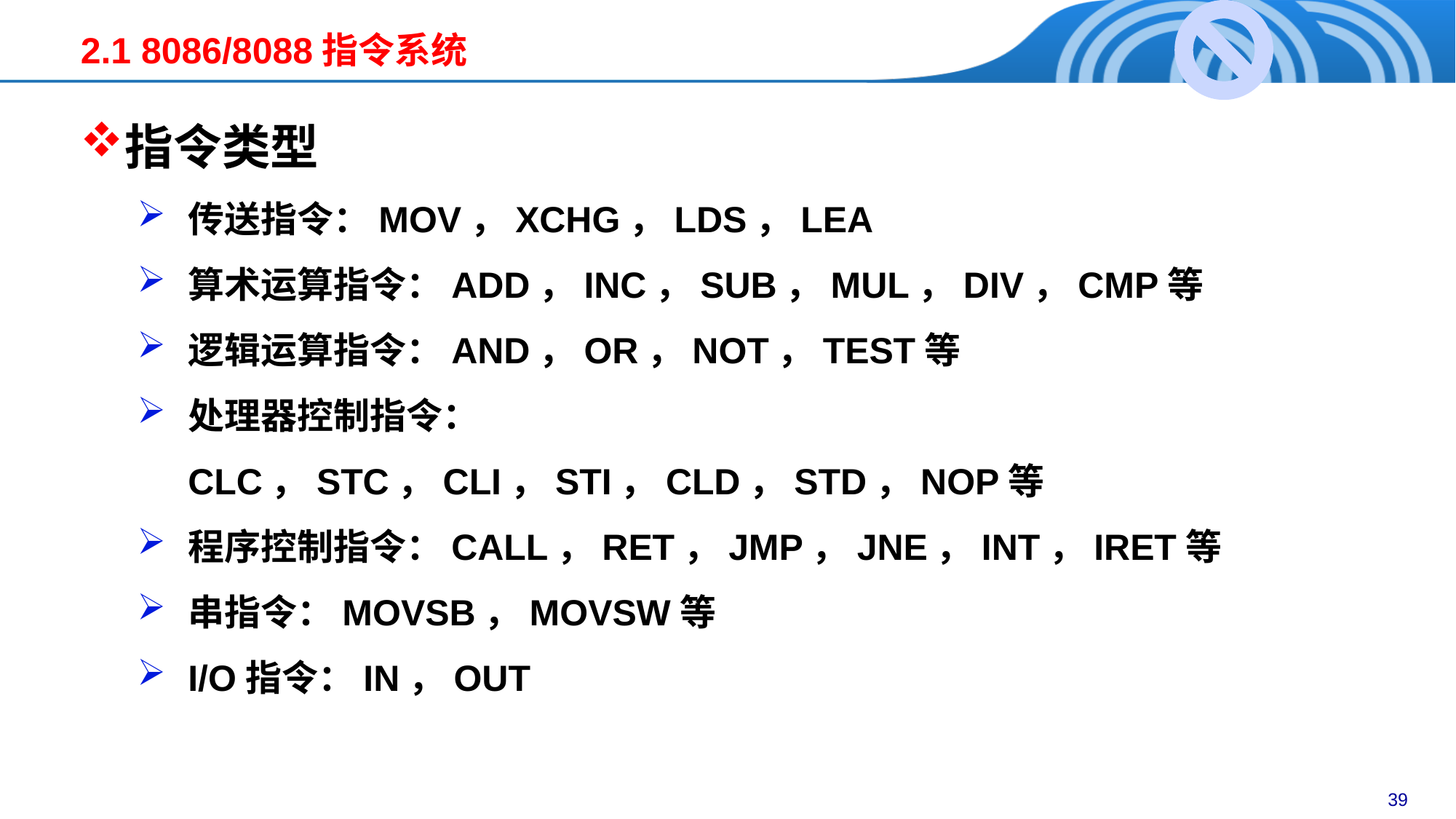

2.1 8086/8088指令系统
指令类型
传送指令：MOV，XCHG，LDS，LEA
算术运算指令：ADD，INC，SUB，MUL，DIV，CMP等
逻辑运算指令：AND，OR，NOT，TEST等
处理器控制指令：CLC，STC，CLI，STI，CLD，STD，NOP等
程序控制指令：CALL，RET，JMP，JNE，INT，IRET等
串指令：MOVSB，MOVSW等
I/O指令：IN，OUT